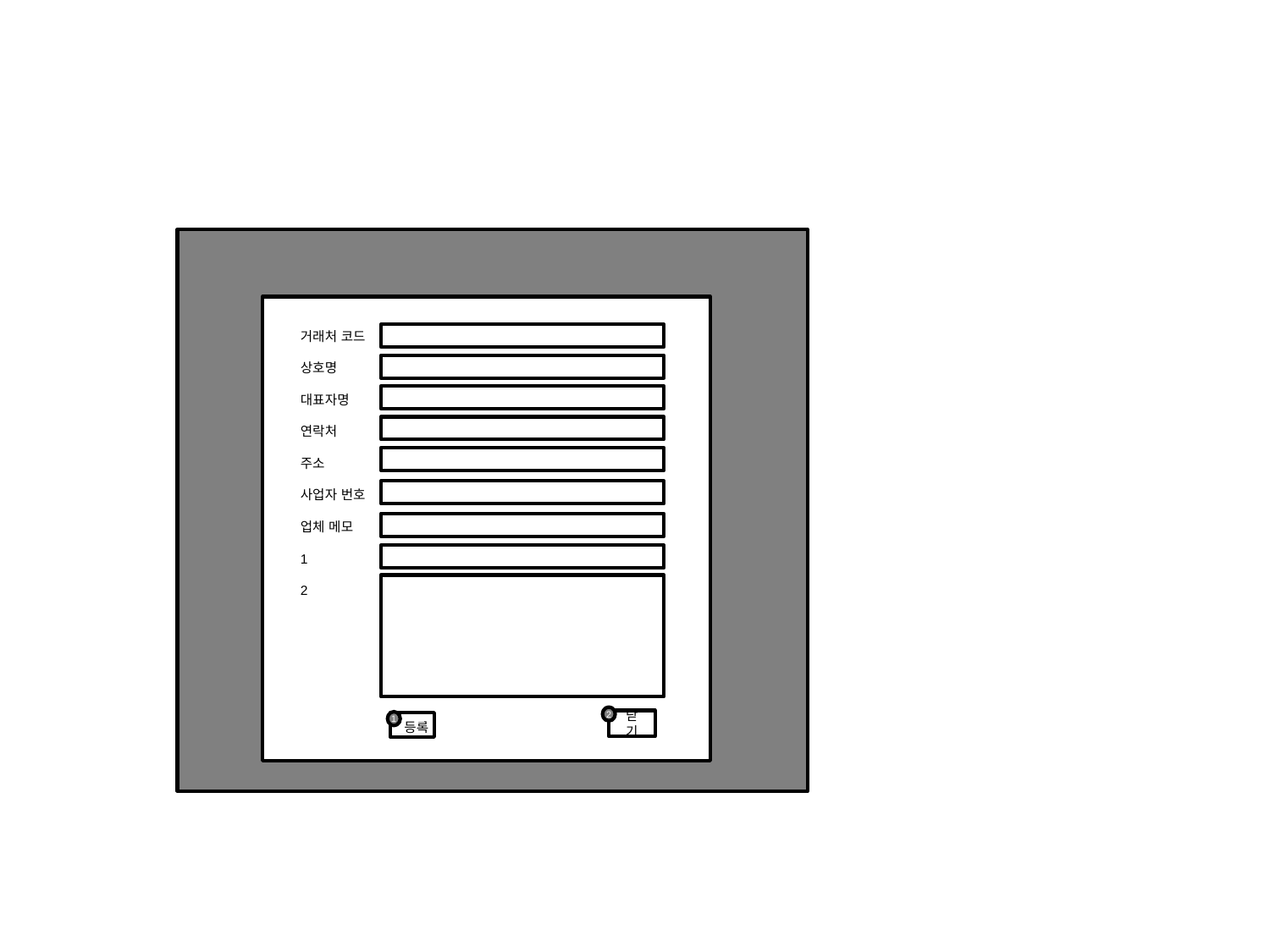

거래처 코드

상호명

대표자명

연락처

주소

사업자 번호

업체 메모

1

2

3
2
1
2
닫기
1

                   등록